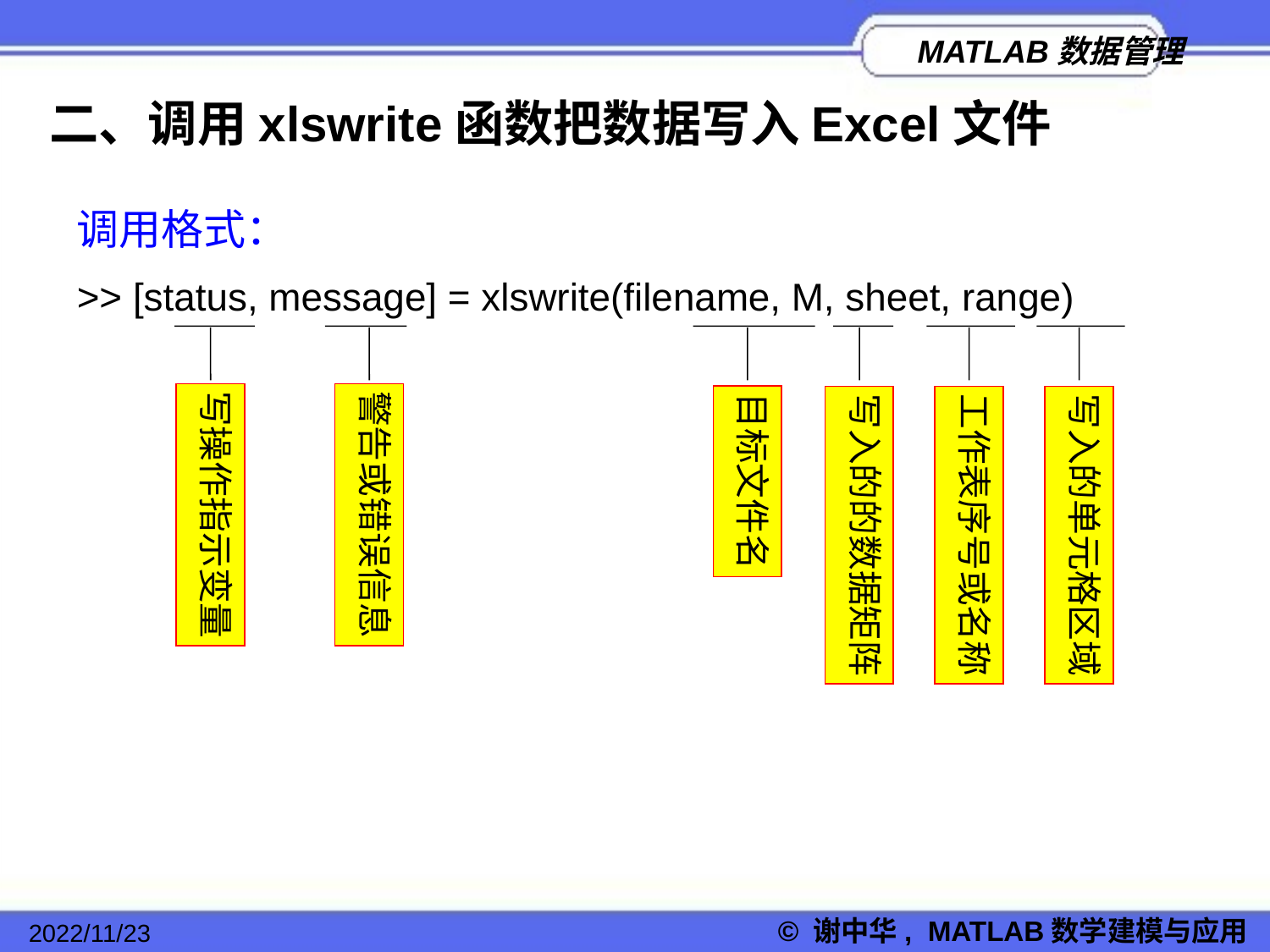

二、调用xlswrite函数把数据写入Excel文件
调用格式：
>> [status, message] = xlswrite(filename, M, sheet, range)

警告或错误信息

写入的的数据矩阵

写操作指示变量

工作表序号或名称

写入的单元格区域

目标文件名
© 谢中华,  MATLAB数学建模与应用